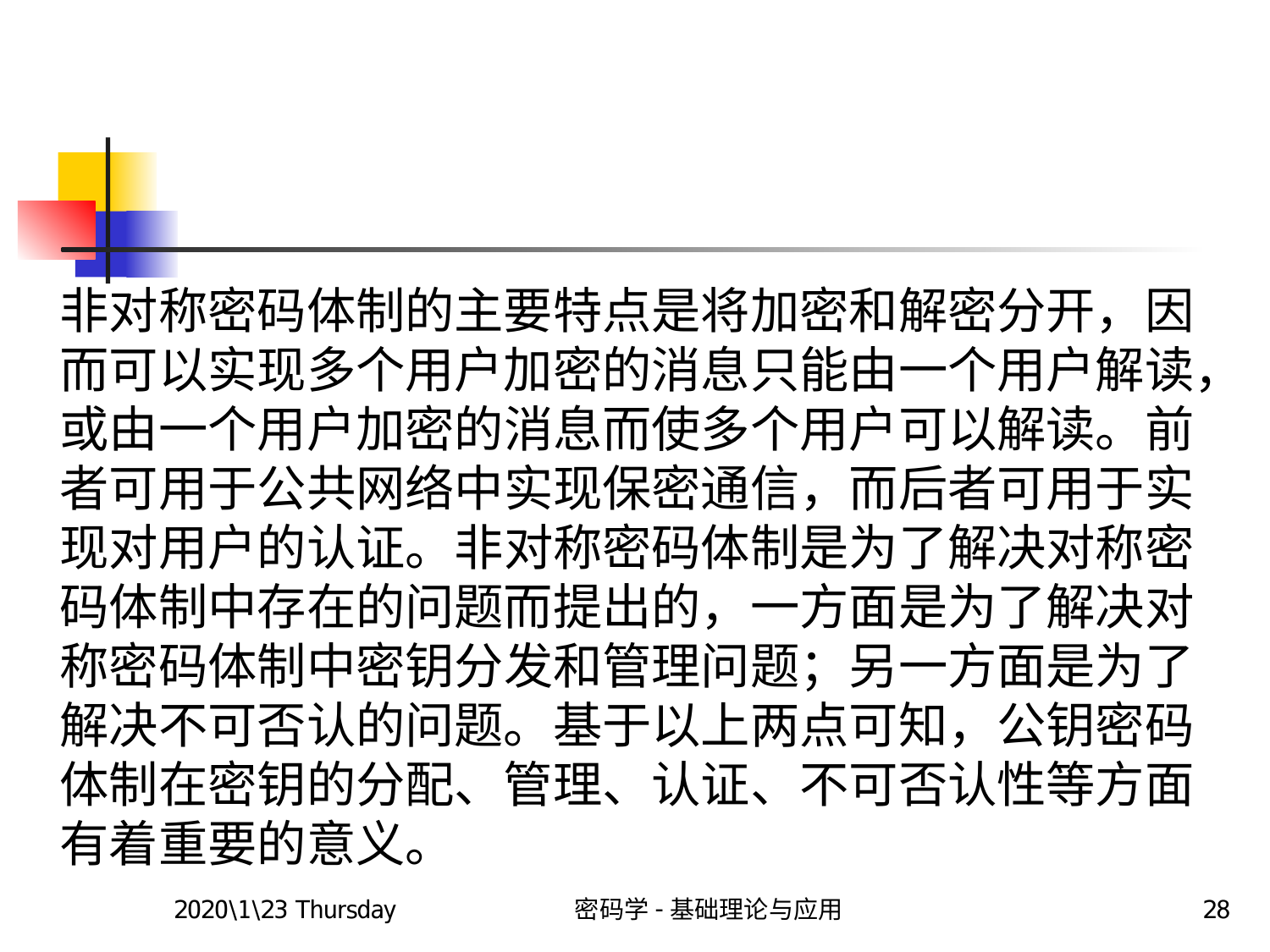

非对称密码体制的主要特点是将加密和解密分开，因而可以实现多个用户加密的消息只能由一个用户解读，或由一个用户加密的消息而使多个用户可以解读。前者可用于公共网络中实现保密通信，而后者可用于实现对用户的认证。非对称密码体制是为了解决对称密码体制中存在的问题而提出的，一方面是为了解决对称密码体制中密钥分发和管理问题；另一方面是为了解决不可否认的问题。基于以上两点可知，公钥密码体制在密钥的分配、管理、认证、不可否认性等方面有着重要的意义。

2020\1\23 Thursday
密码学-基础理论与应用
28